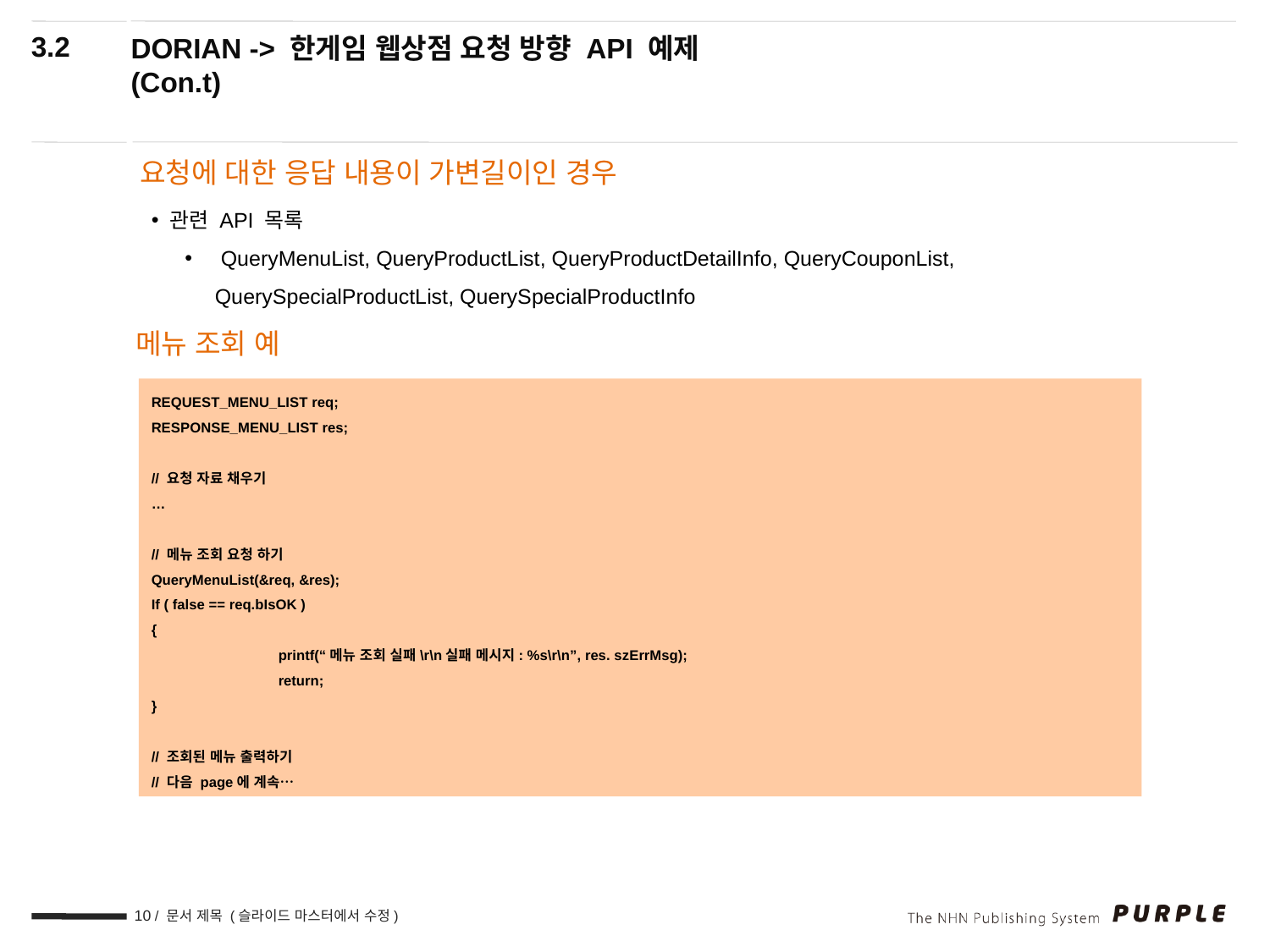

3.2
DORIAN -> 한게임 웹상점 요청 방향 API 예제(Con.t)
요청에 대한 응답 내용이 가변길이인 경우
 관련 API 목록
 QueryMenuList, QueryProductList, QueryProductDetailInfo, QueryCouponList, QuerySpecialProductList, QuerySpecialProductInfo
메뉴 조회 예
REQUEST_MENU_LIST req;
RESPONSE_MENU_LIST res;

// 요청 자료 채우기
…

// 메뉴 조회 요청 하기
QueryMenuList(&req, &res);
If ( false == req.bIsOK )
{
	printf(“메뉴 조회 실패\r\n실패 메시지: %s\r\n”, res. szErrMsg);
	return;
}

// 조회된 메뉴 출력하기
// 다음 page에 계속…